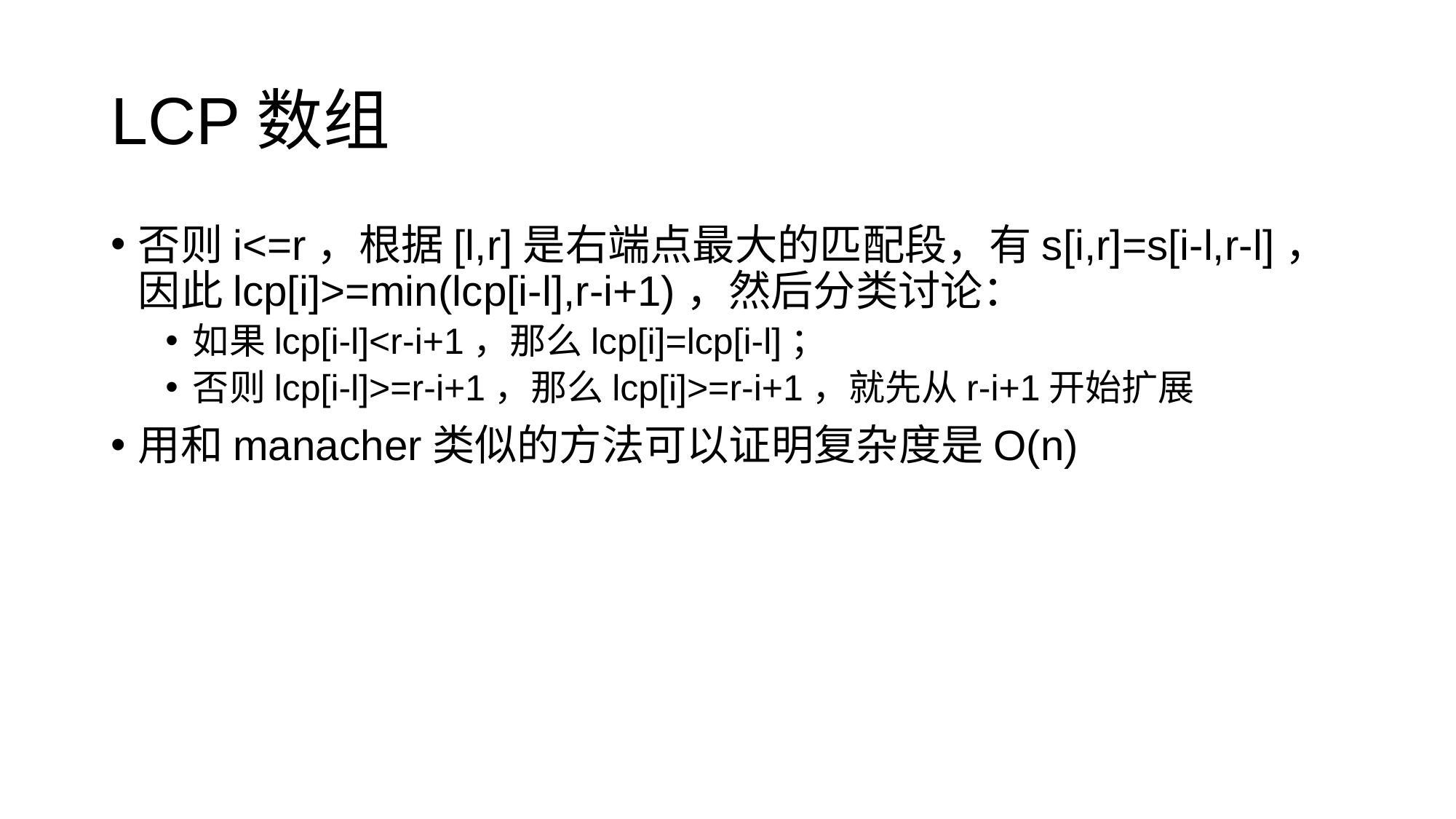

# LCP数组
否则i<=r，根据[l,r]是右端点最大的匹配段，有s[i,r]=s[i-l,r-l]，因此lcp[i]>=min(lcp[i-l],r-i+1)，然后分类讨论：
如果lcp[i-l]<r-i+1，那么lcp[i]=lcp[i-l]；
否则lcp[i-l]>=r-i+1，那么lcp[i]>=r-i+1，就先从r-i+1开始扩展
用和manacher类似的方法可以证明复杂度是O(n)